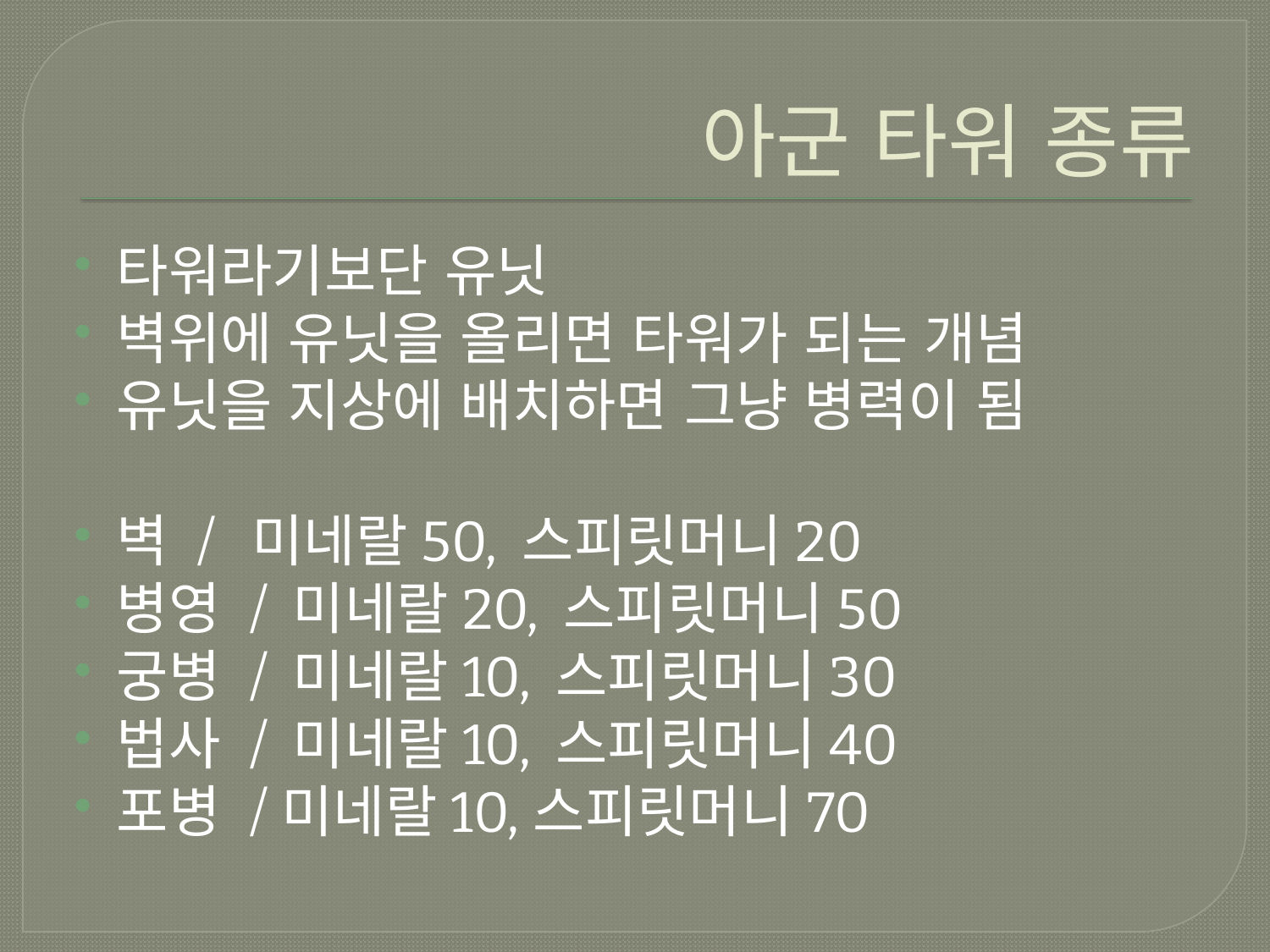

# 아군 타워 종류
타워라기보단 유닛
벽위에 유닛을 올리면 타워가 되는 개념
유닛을 지상에 배치하면 그냥 병력이 됨

벽 /  미네랄50, 스피릿머니20
병영 / 미네랄20, 스피릿머니50
궁병 / 미네랄10, 스피릿머니30
법사 / 미네랄10, 스피릿머니40
포병 /미네랄10,스피릿머니70